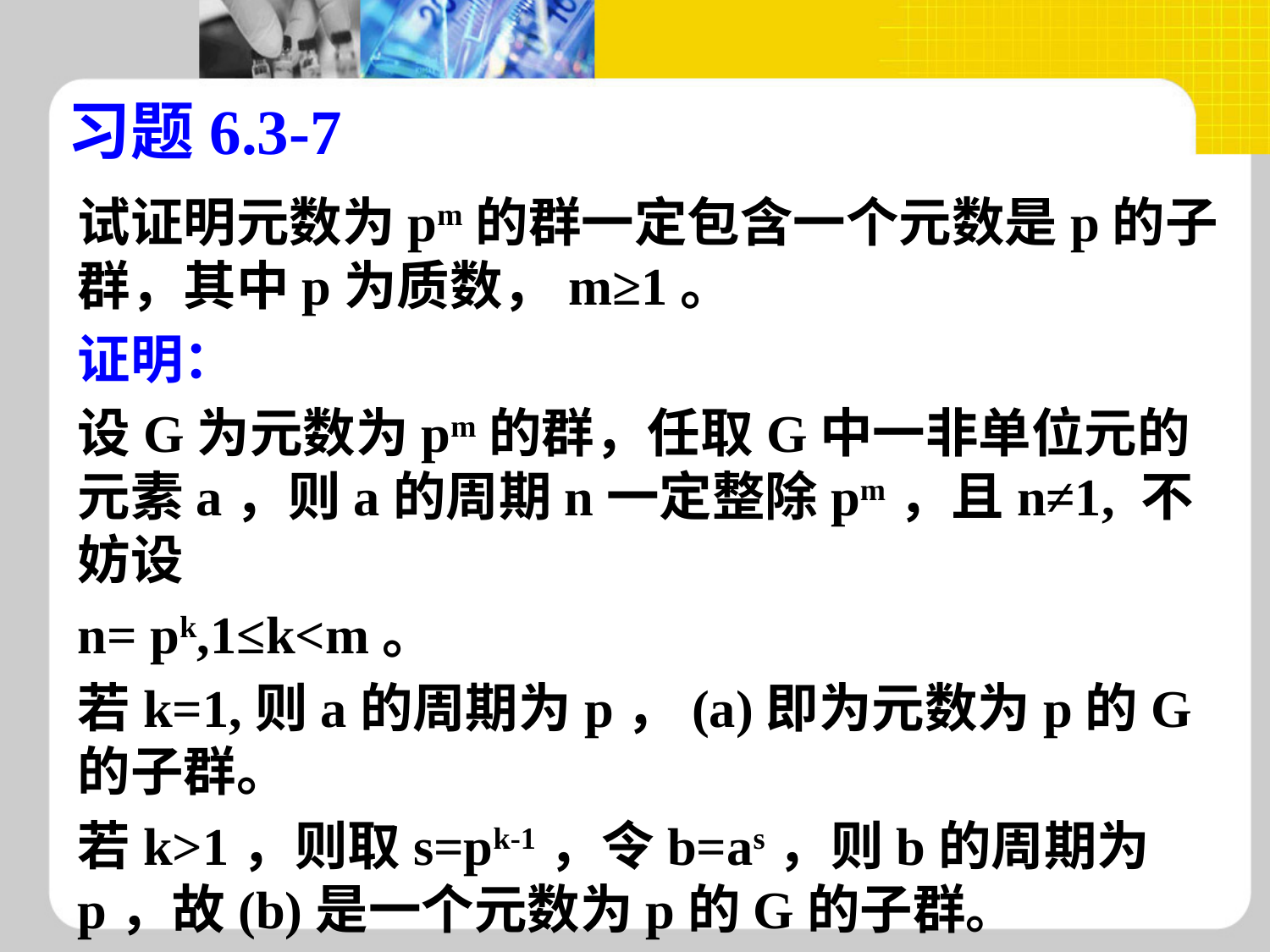

习题6.3-7
试证明元数为pm的群一定包含一个元数是p的子群，其中p为质数，m≥1。
证明：
设G为元数为pm的群，任取G中一非单位元的元素a，则a的周期n一定整除pm，且n≠1, 不妨设
n= pk,1≤k<m。
若k=1,则a的周期为p，(a)即为元数为p的G的子群。
若k>1，则取s=pk-1，令b=as，则b的周期为p，故(b)是一个元数为p的G的子群。